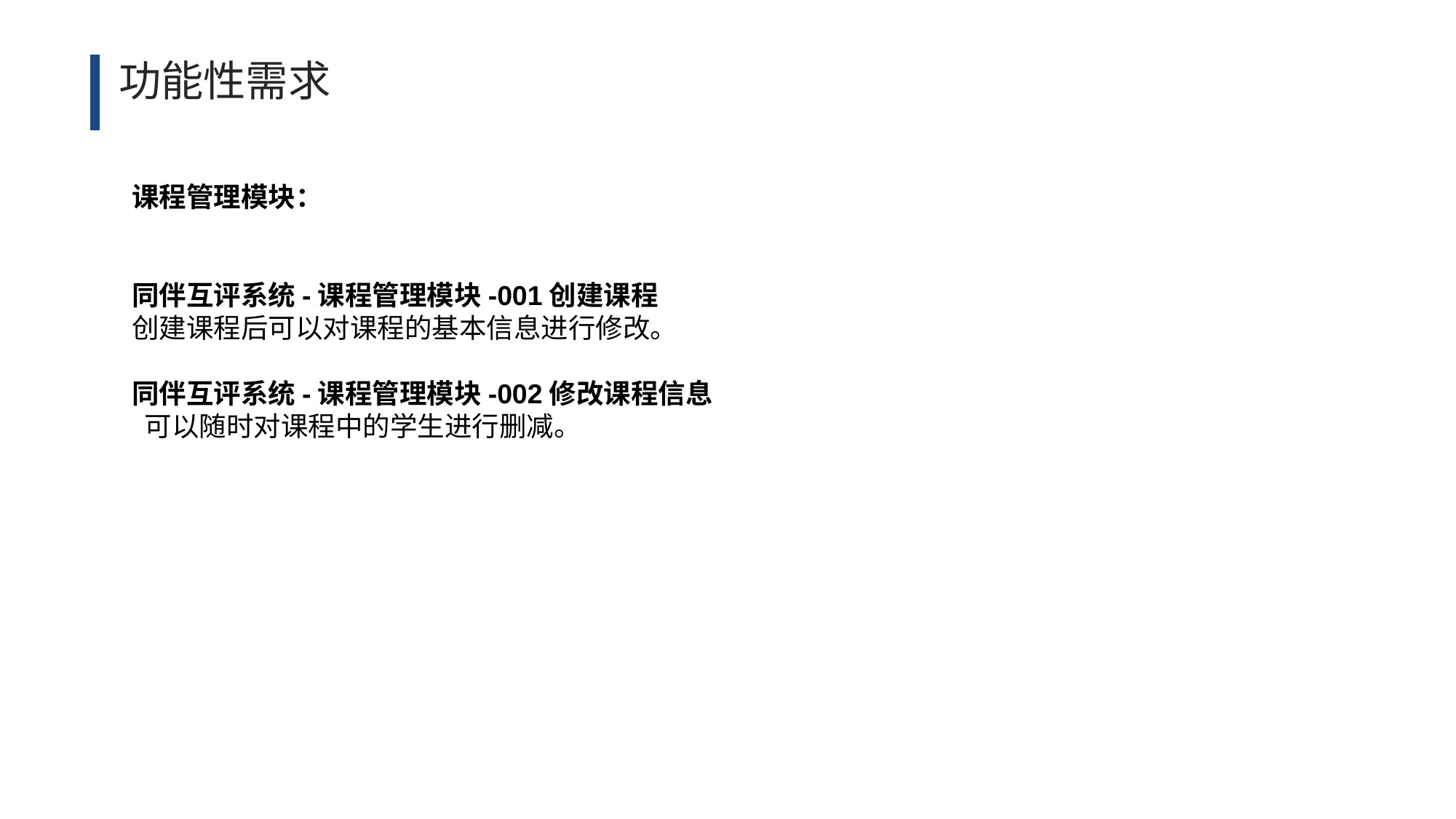

功能性需求
课程管理模块：

同伴互评系统-课程管理模块-001创建课程
创建课程后可以对课程的基本信息进行修改。

同伴互评系统-课程管理模块-002修改课程信息
 可以随时对课程中的学生进行删减。